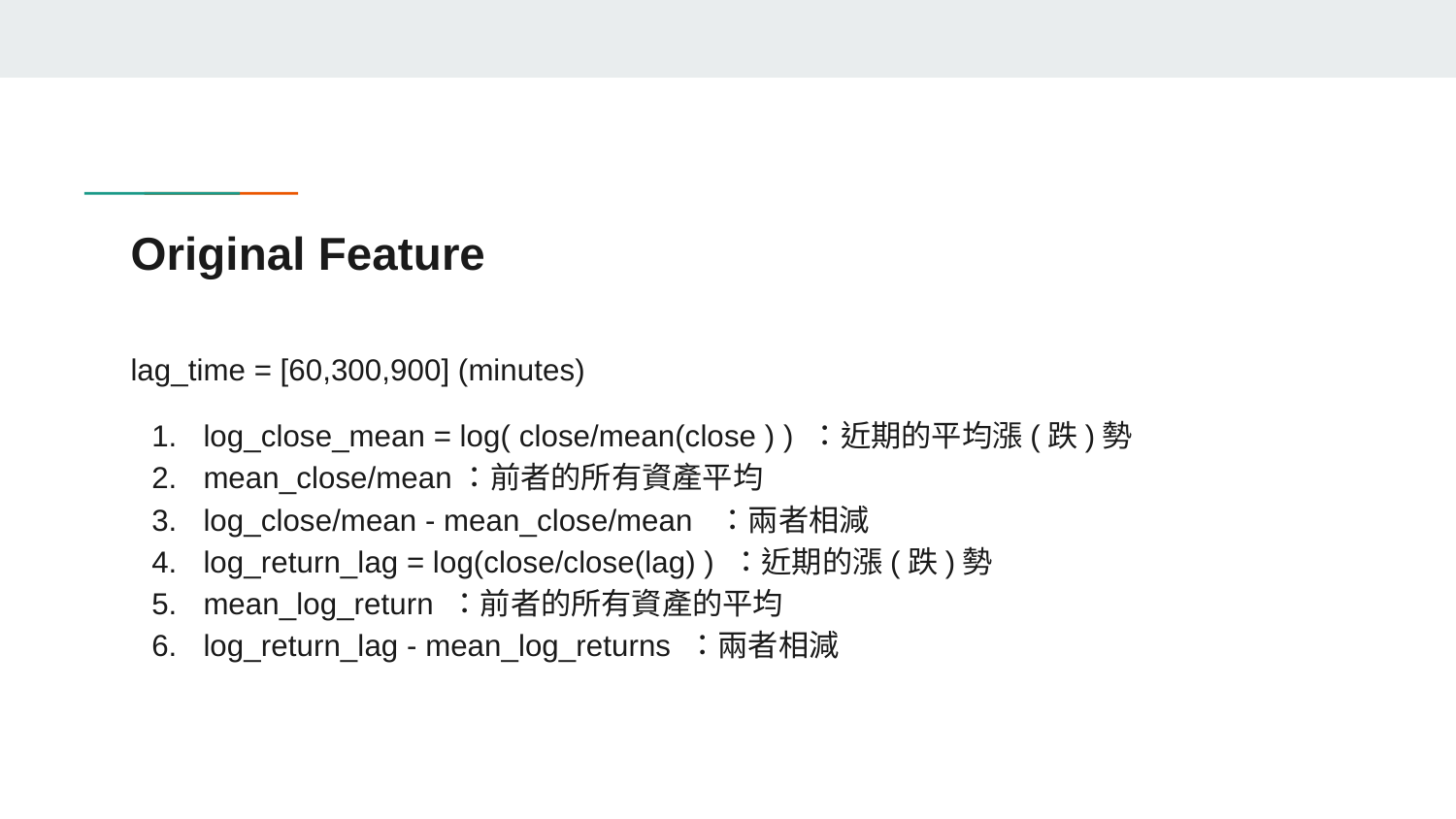

# Original Feature
lag_time = [60,300,900] (minutes)
log_close_mean = log( close/mean(close ) ) ：近期的平均漲(跌)勢
mean_close/mean：前者的所有資產平均
log_close/mean - mean_close/mean  ：兩者相減
log_return_lag = log(close/close(lag) ) ：近期的漲(跌)勢
mean_log_return ：前者的所有資產的平均
log_return_lag - mean_log_returns ：兩者相減